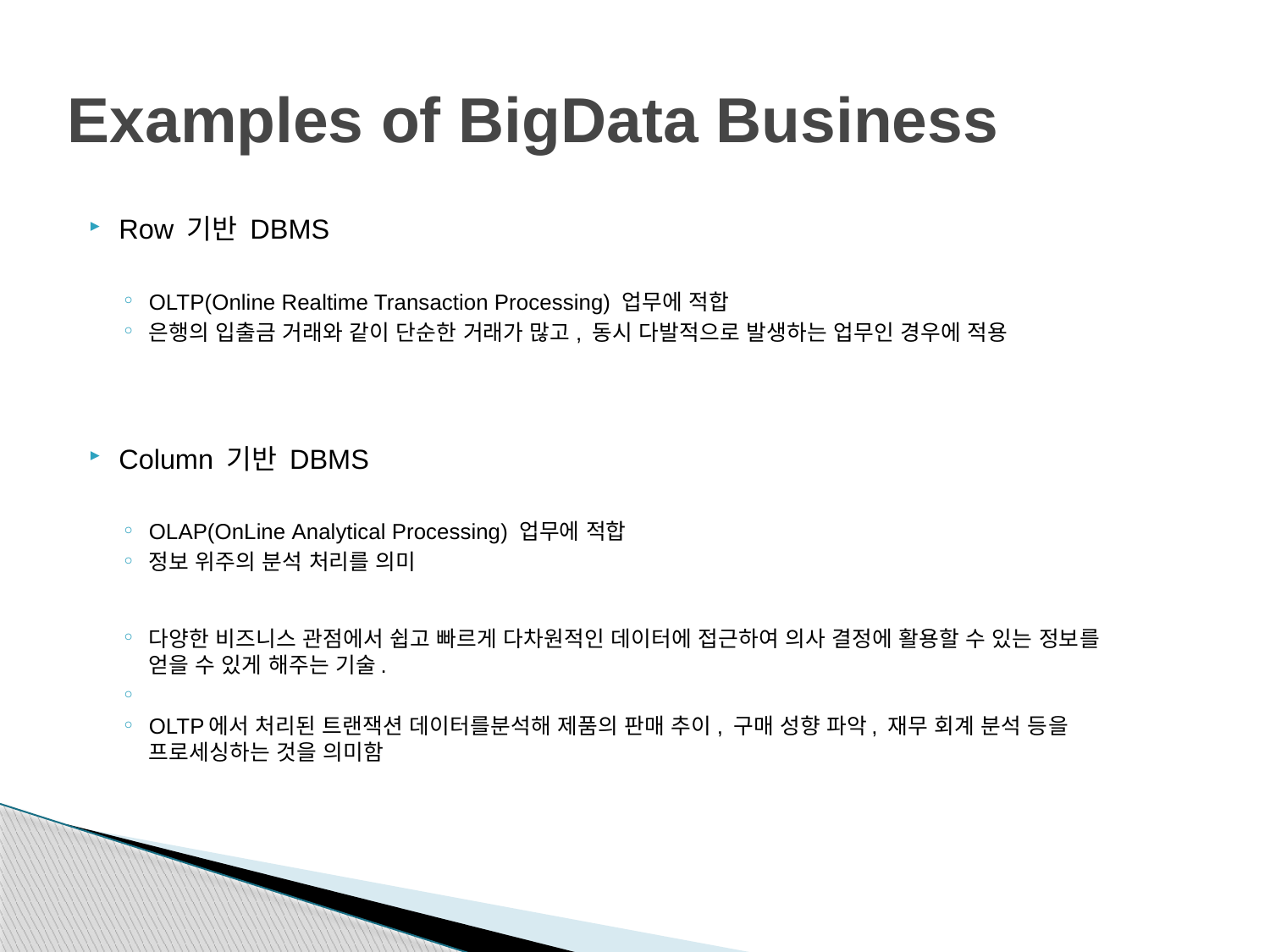

# Examples of BigData Business
Row 기반 DBMS

OLTP(Online Realtime Transaction Processing) 업무에 적합
은행의 입출금 거래와 같이 단순한 거래가 많고, 동시 다발적으로 발생하는 업무인 경우에 적용

Column 기반 DBMS

OLAP(OnLine Analytical Processing) 업무에 적합
정보 위주의 분석 처리를 의미

다양한 비즈니스 관점에서 쉽고 빠르게 다차원적인 데이터에 접근하여 의사 결정에 활용할 수 있는 정보를 얻을 수 있게 해주는 기술.

OLTP에서 처리된 트랜잭션 데이터를분석해 제품의 판매 추이, 구매 성향 파악, 재무 회계 분석 등을 프로세싱하는 것을 의미함